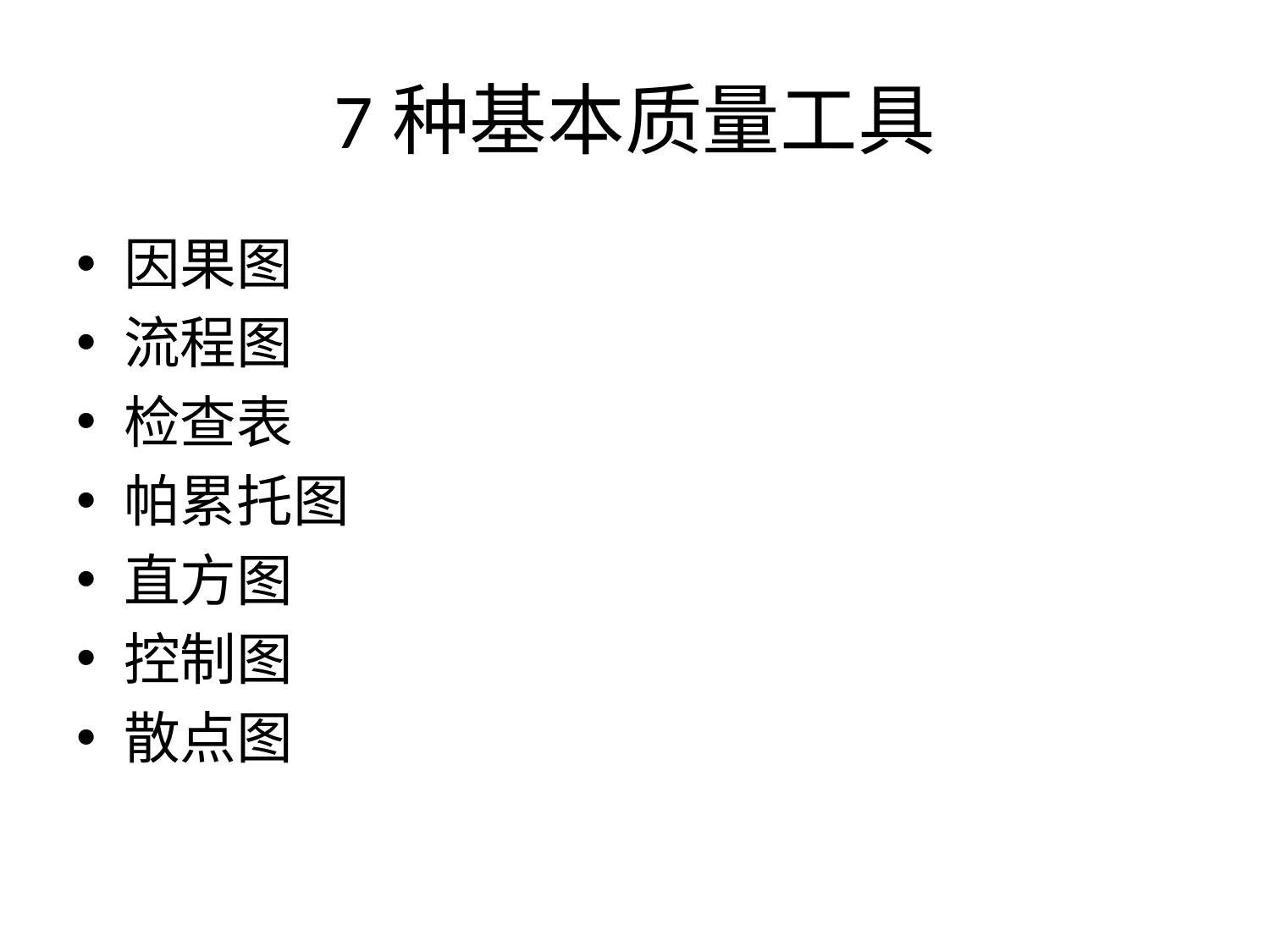

# 7种基本质量工具
因果图
流程图
检查表
帕累托图
直方图
控制图
散点图